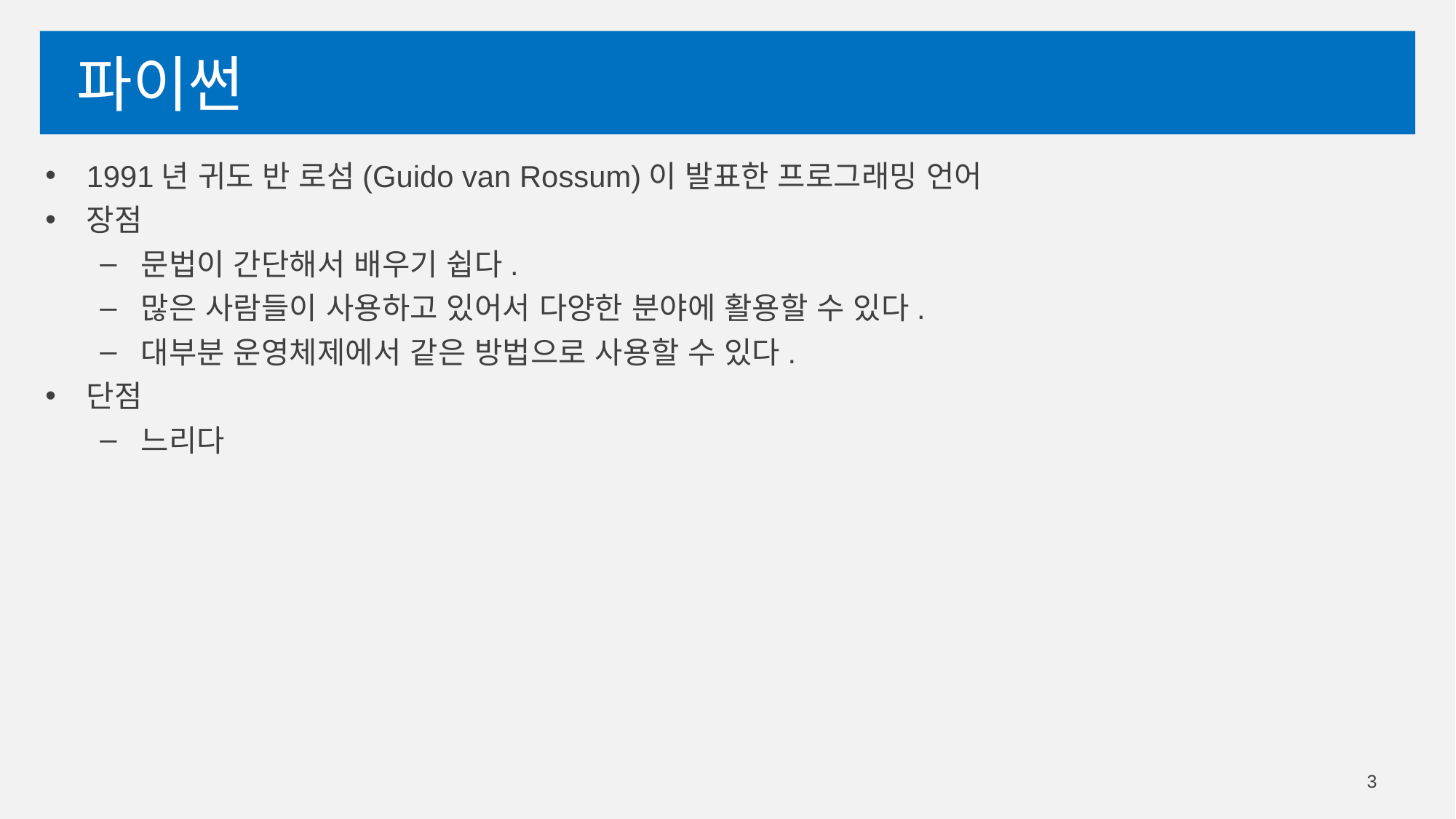

# 파이썬
1991년 귀도 반 로섬(Guido van Rossum)이 발표한 프로그래밍 언어
장점
문법이 간단해서 배우기 쉽다.
많은 사람들이 사용하고 있어서 다양한 분야에 활용할 수 있다.
대부분 운영체제에서 같은 방법으로 사용할 수 있다.
단점
느리다
3